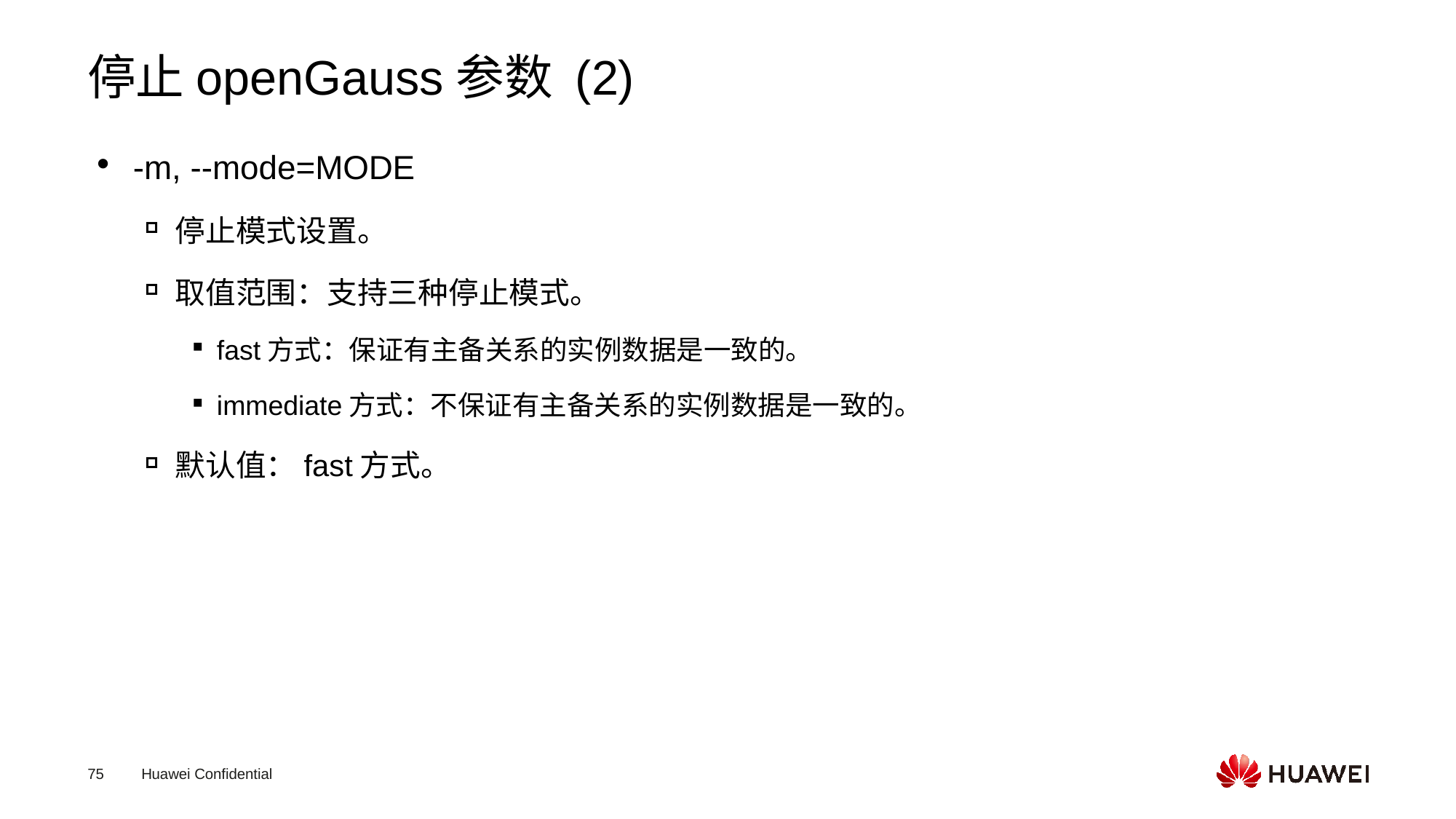

# 停止openGauss参数 (2)
-m, --mode=MODE
停止模式设置。
取值范围：支持三种停止模式。
fast方式：保证有主备关系的实例数据是一致的。
immediate方式：不保证有主备关系的实例数据是一致的。
默认值：fast方式。